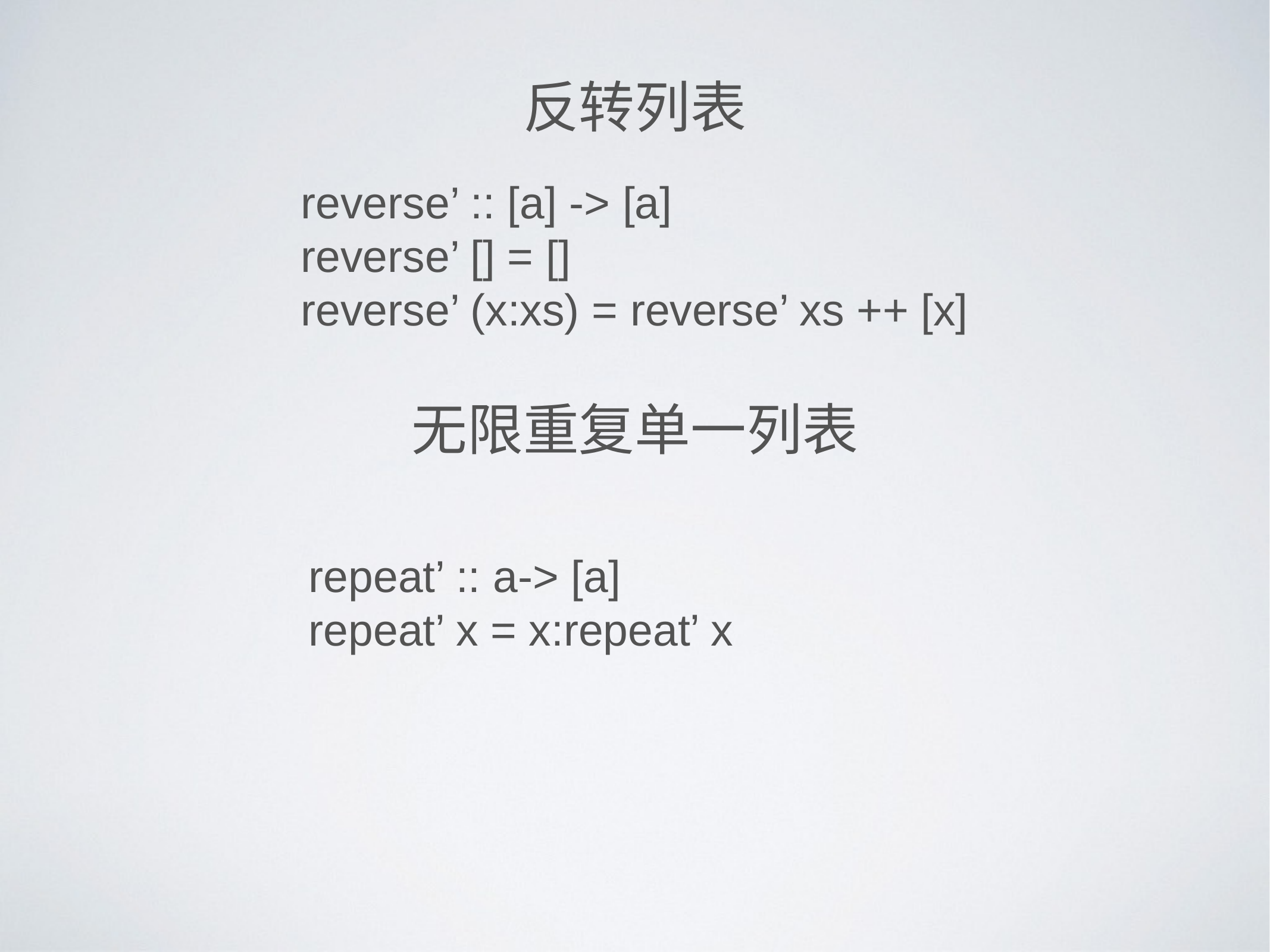

反转列表
reverse’ :: [a] -> [a]
reverse’ [] = []
reverse’ (x:xs) = reverse’ xs ++ [x]
无限重复单一列表
repeat’ :: a-> [a]
repeat’ x = x:repeat’ x